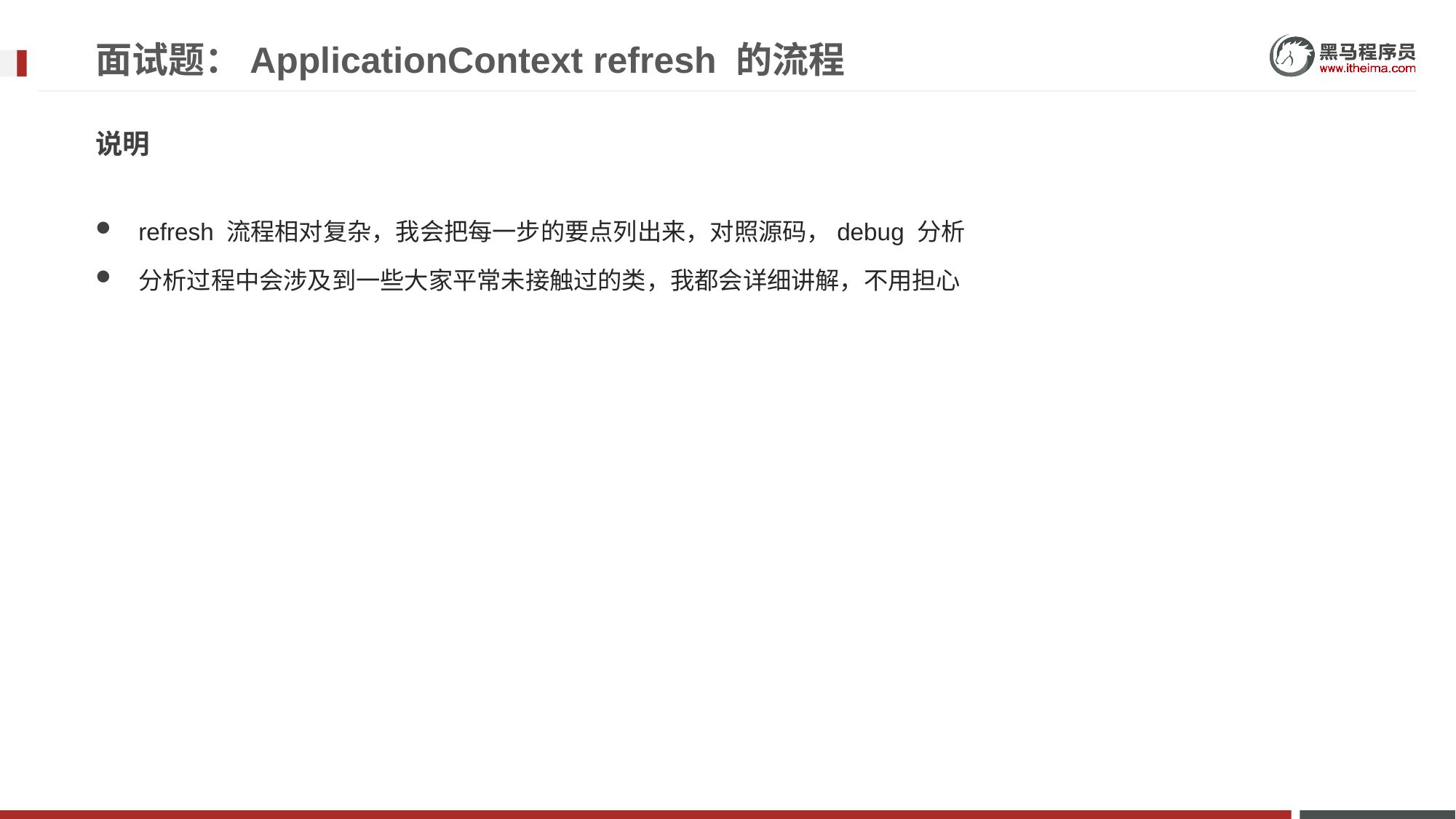

# 面试题：ApplicationContext refresh 的流程
说明
refresh 流程相对复杂，我会把每一步的要点列出来，对照源码，debug 分析
分析过程中会涉及到一些大家平常未接触过的类，我都会详细讲解，不用担心